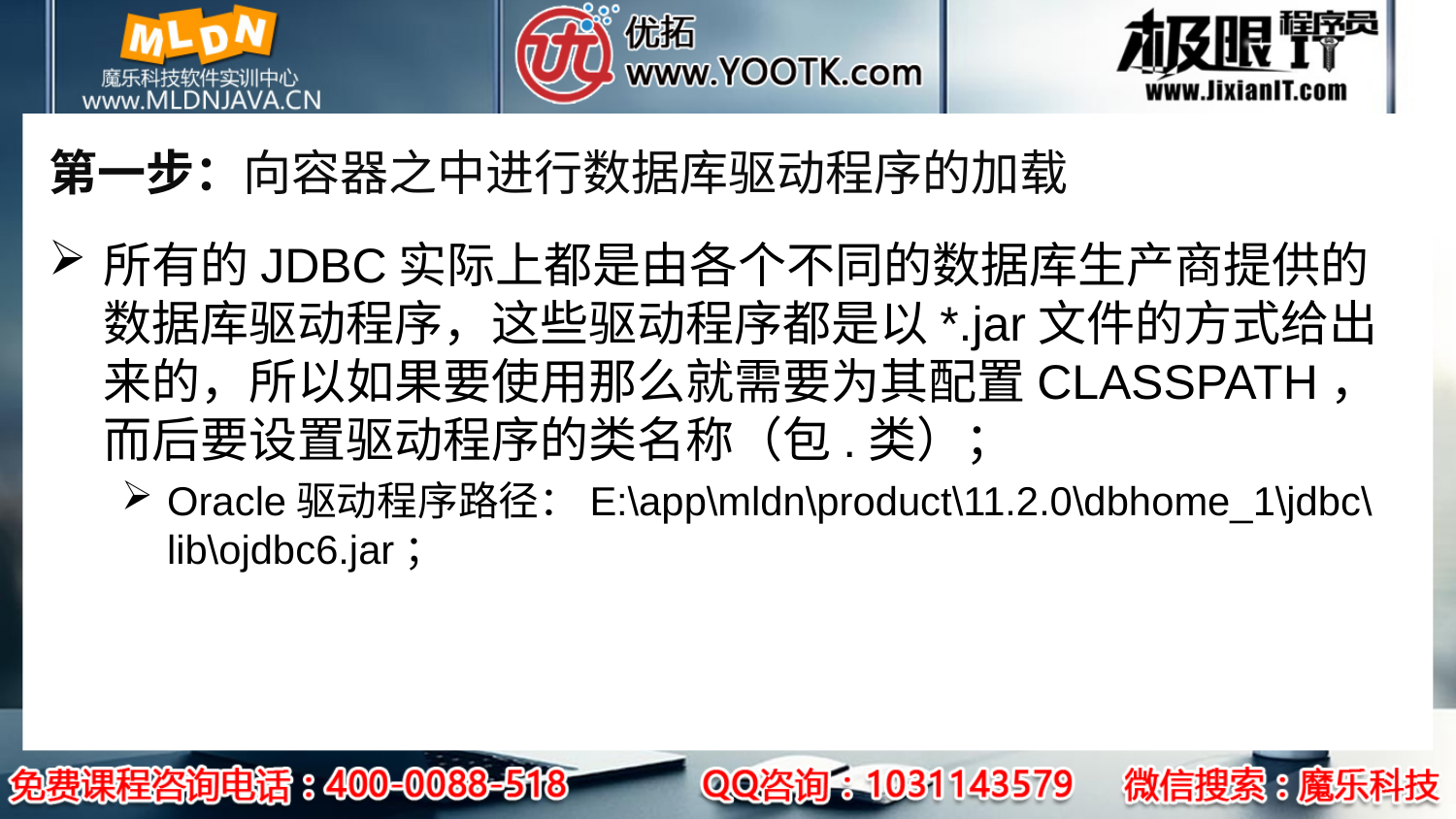

# 第一步：向容器之中进行数据库驱动程序的加载
所有的JDBC实际上都是由各个不同的数据库生产商提供的数据库驱动程序，这些驱动程序都是以*.jar文件的方式给出来的，所以如果要使用那么就需要为其配置CLASSPATH，而后要设置驱动程序的类名称（包.类）；
Oracle驱动程序路径：E:\app\mldn\product\11.2.0\dbhome_1\jdbc\lib\ojdbc6.jar；